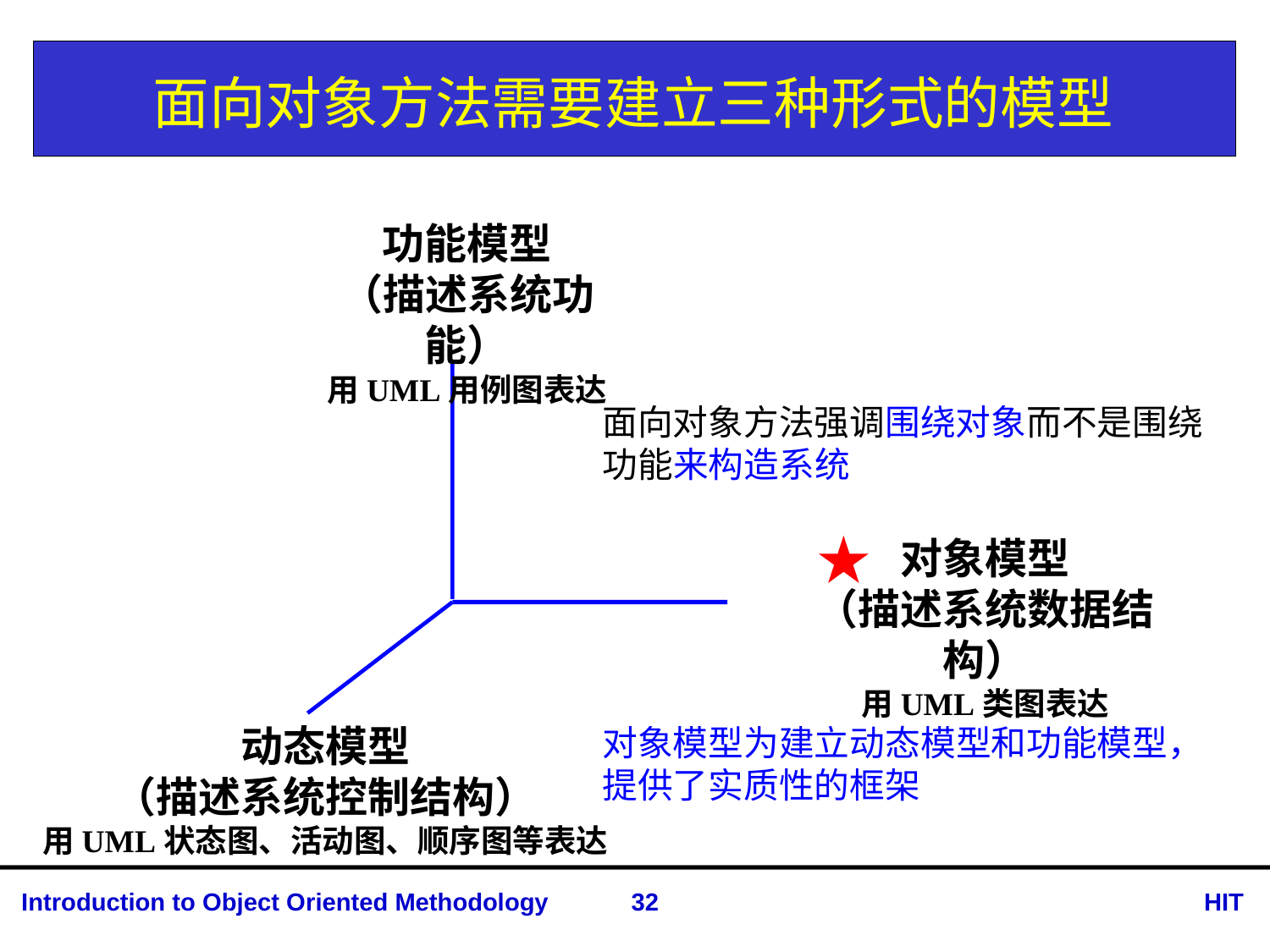

# 面向对象方法需要建立三种形式的模型
功能模型
（描述系统功能）
用UML用例图表达

面向对象方法强调围绕对象而不是围绕功能来构造系统
对象模型
（描述系统数据结构）
用UML类图表达

动态模型
（描述系统控制结构）
用UML状态图、活动图、顺序图等表达
对象模型为建立动态模型和功能模型，提供了实质性的框架